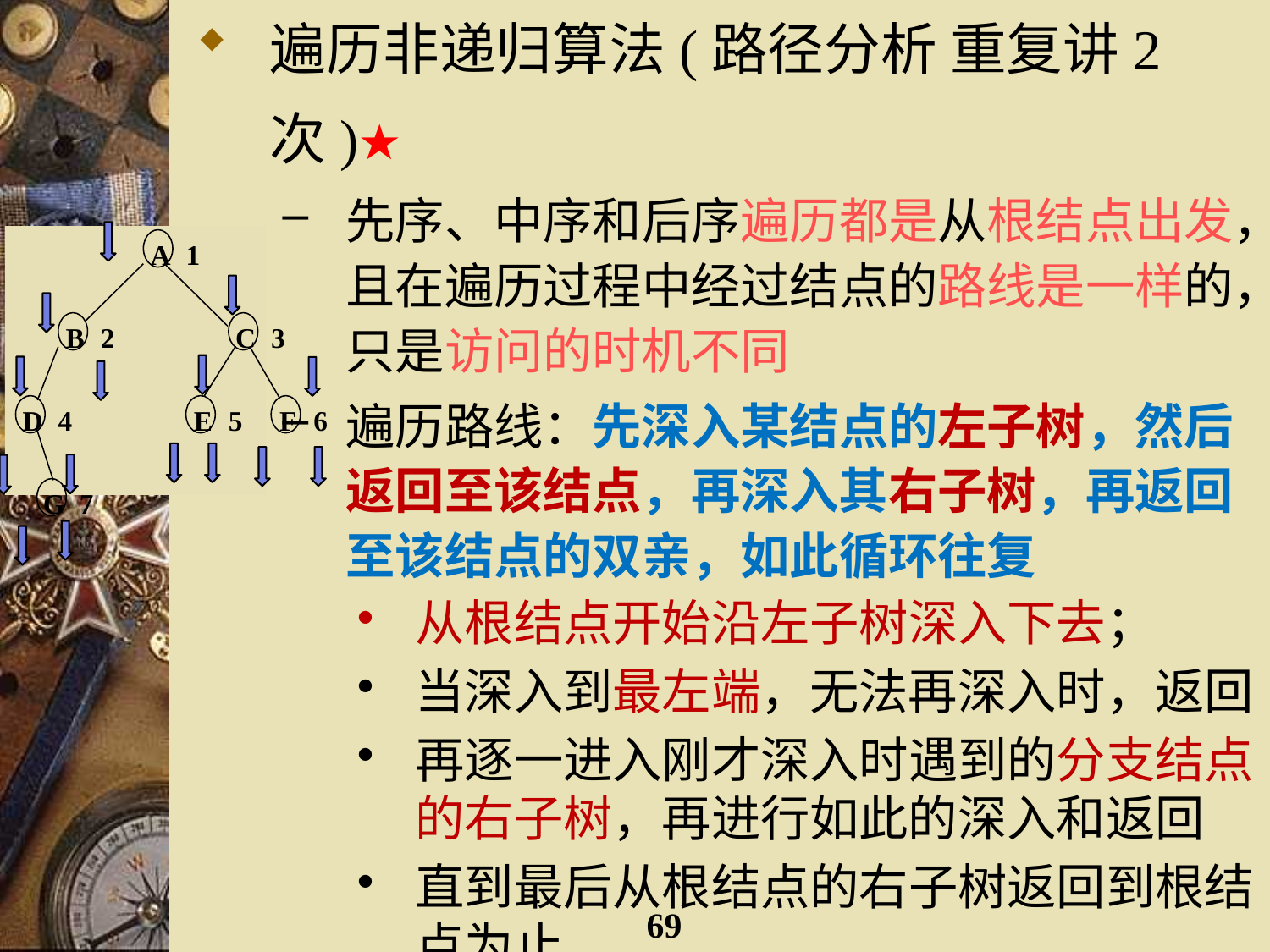

遍历非递归算法(路径分析 重复讲2次)★
先序、中序和后序遍历都是从根结点出发，且在遍历过程中经过结点的路线是一样的，只是访问的时机不同
遍历路线：先深入某结点的左子树，然后返回至该结点，再深入其右子树，再返回至该结点的双亲，如此循环往复
从根结点开始沿左子树深入下去；
当深入到最左端，无法再深入时，返回
再逐一进入刚才深入时遇到的分支结点的右子树，再进行如此的深入和返回
直到最后从根结点的右子树返回到根结点为止

A

1

B

2
C

3

D

4
E

5
F

6

G

7